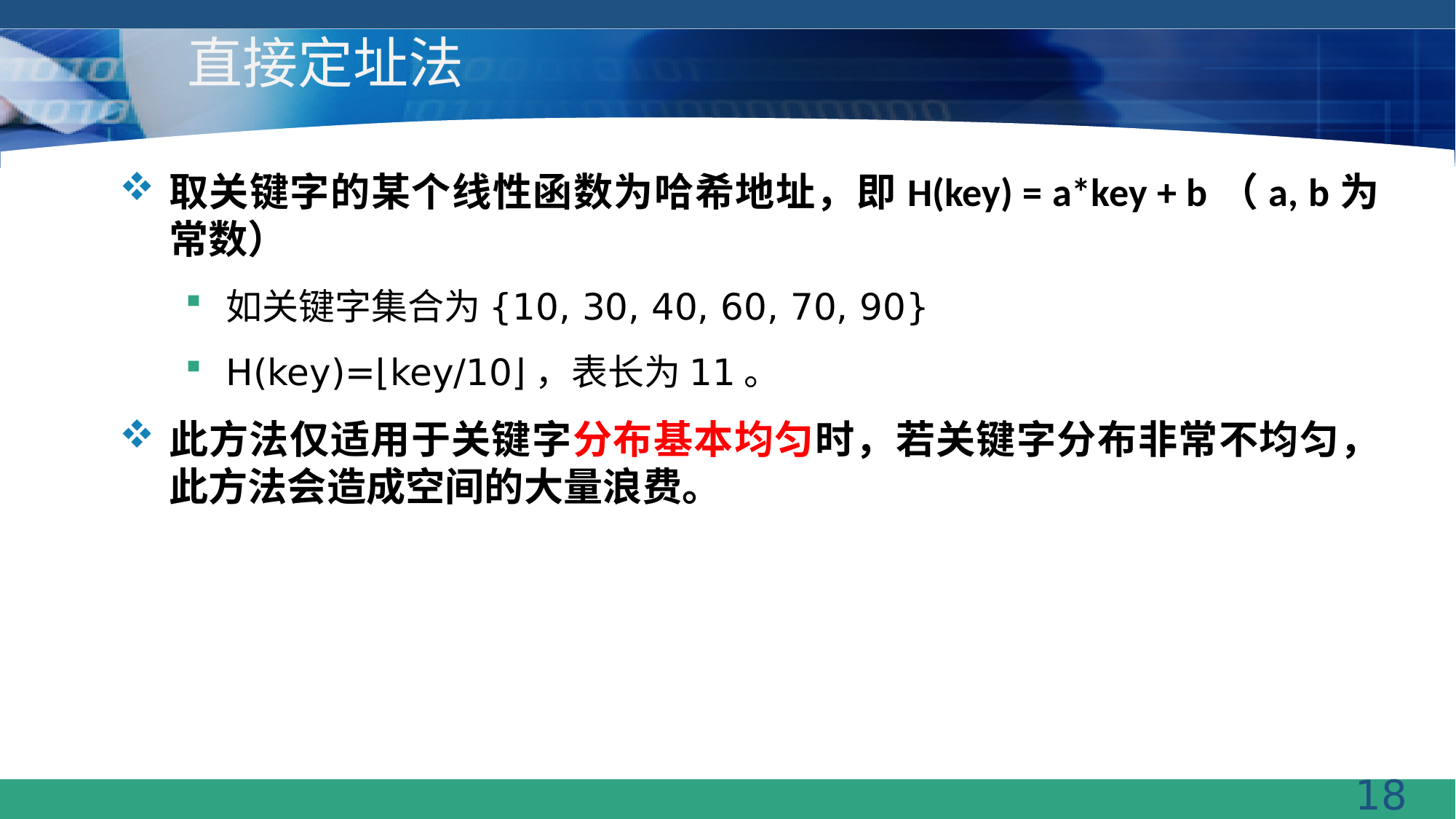

# 直接定址法
取关键字的某个线性函数为哈希地址，即H(key) = a*key + b（a, b为常数）
如关键字集合为{10, 30, 40, 60, 70, 90}
H(key)=⌊key/10⌋，表长为11。
此方法仅适用于关键字分布基本均匀时，若关键字分布非常不均匀，此方法会造成空间的大量浪费。